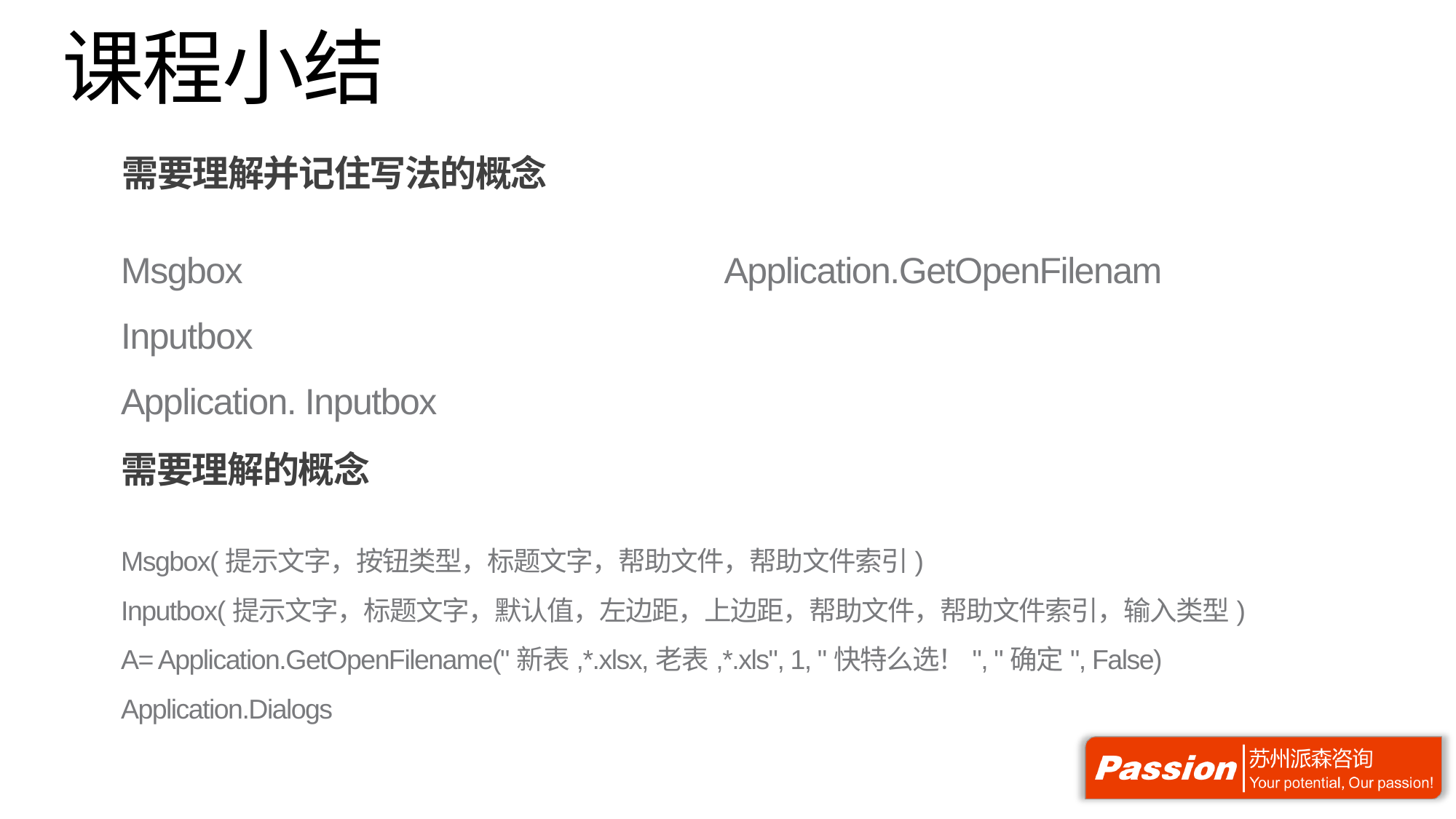

# 课程小结
需要理解并记住写法的概念
Application.GetOpenFilenam
Msgbox
Inputbox
Application. Inputbox
需要理解的概念
Msgbox(提示文字，按钮类型，标题文字，帮助文件，帮助文件索引)
Inputbox(提示文字，标题文字，默认值，左边距，上边距，帮助文件，帮助文件索引，输入类型)
A= Application.GetOpenFilename("新表,*.xlsx,老表,*.xls", 1, "快特么选！", "确定", False)
Application.Dialogs